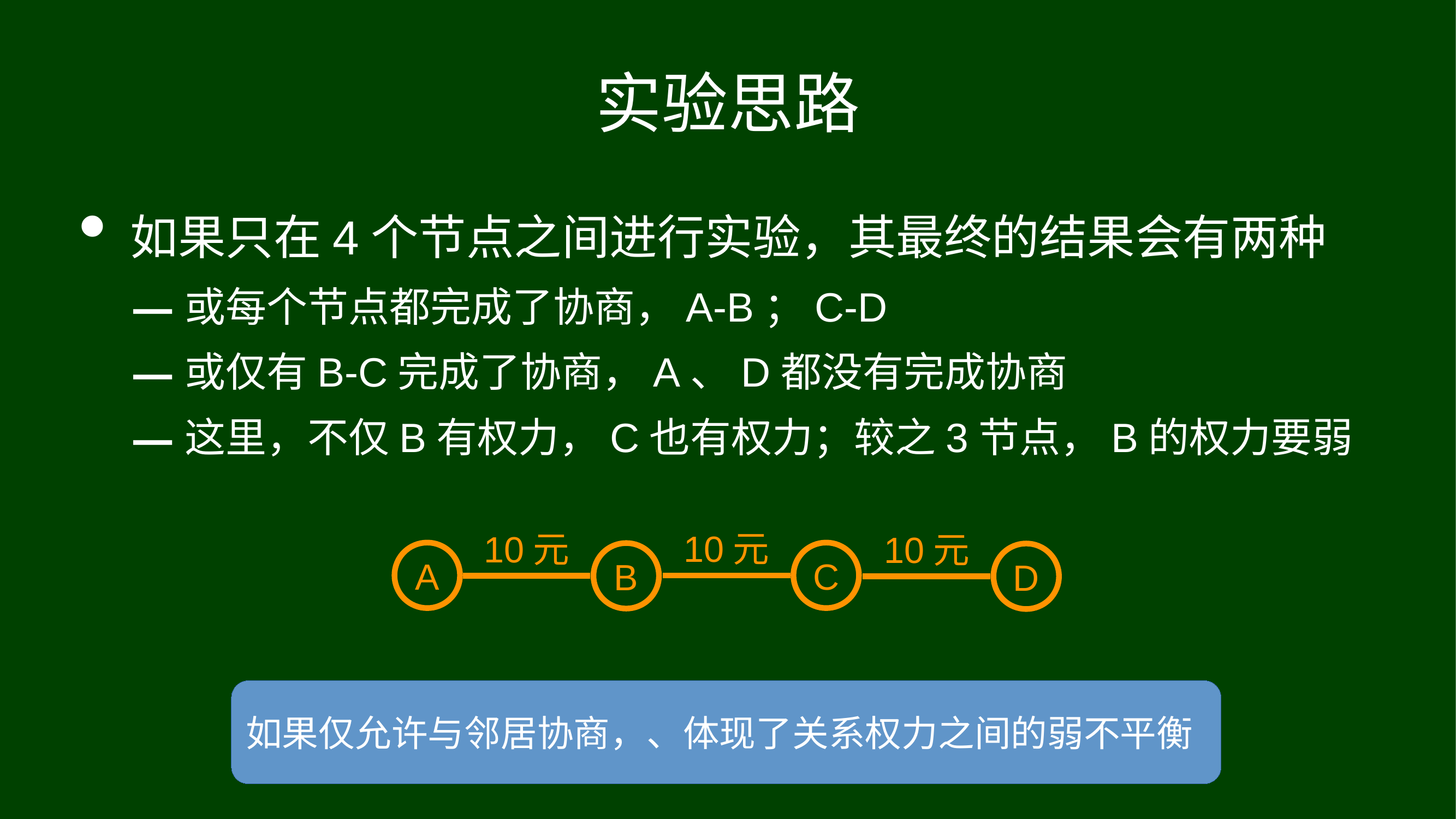

# 实验思路
如果只在4个节点之间进行实验，其最终的结果会有两种
或每个节点都完成了协商，A-B；C-D
或仅有B-C完成了协商，A、D都没有完成协商
这里，不仅B有权力，C也有权力；较之3节点，B的权力要弱
10元
10元
10元
A
C
B
D

如果仅允许与邻居协商，、体现了关系权力之间的弱不平衡